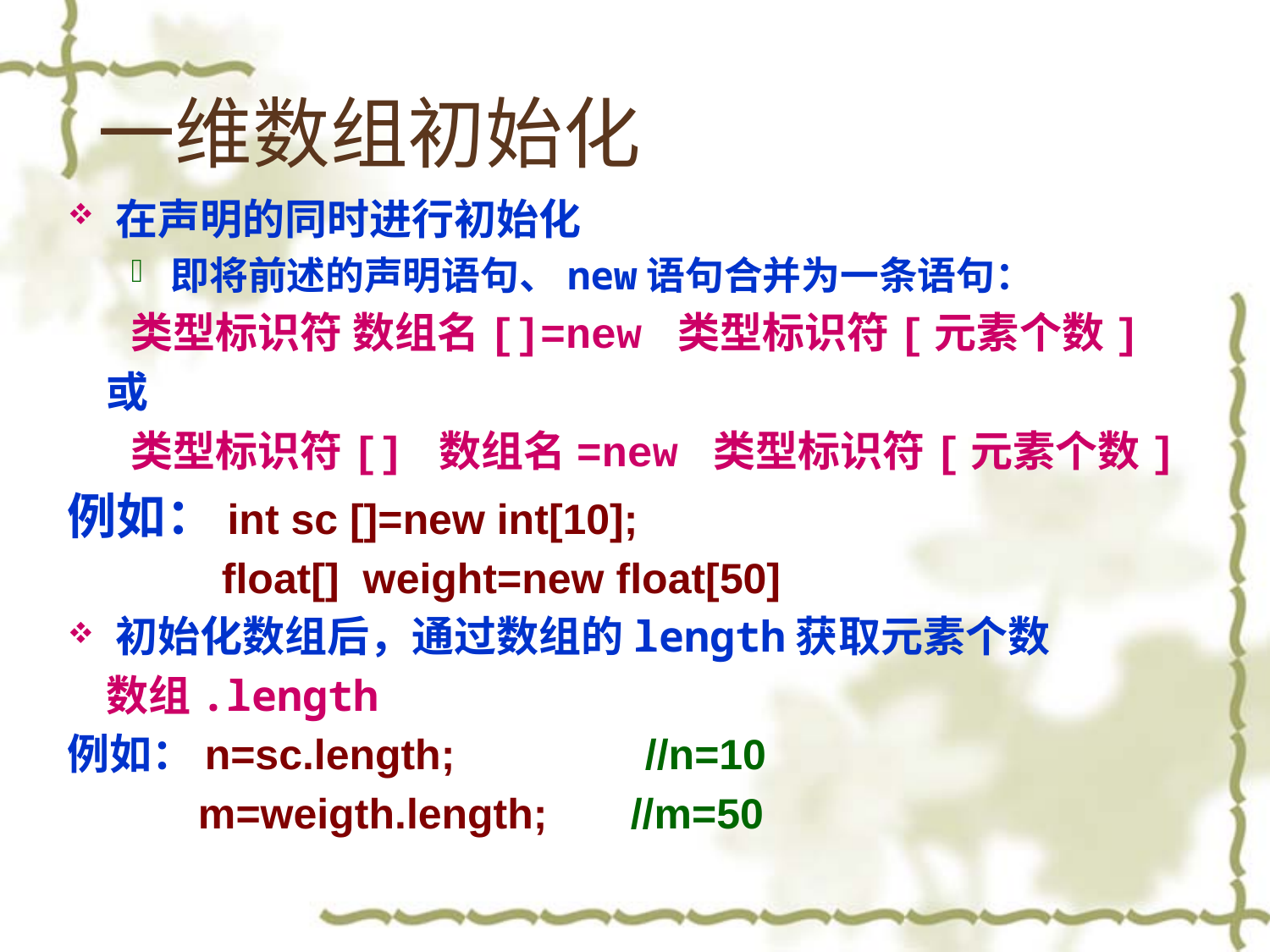

# 一维数组初始化
在声明的同时进行初始化
即将前述的声明语句、new语句合并为一条语句：
类型标识符 数组名[]=new 类型标识符[元素个数]
   或
类型标识符[] 数组名=new 类型标识符[元素个数]
例如：int sc []=new int[10];
             float[]  weight=new float[50]
初始化数组后，通过数组的length获取元素个数
   数组.length
例如：n=sc.length;                //n=10
           m=weigth.length;       //m=50